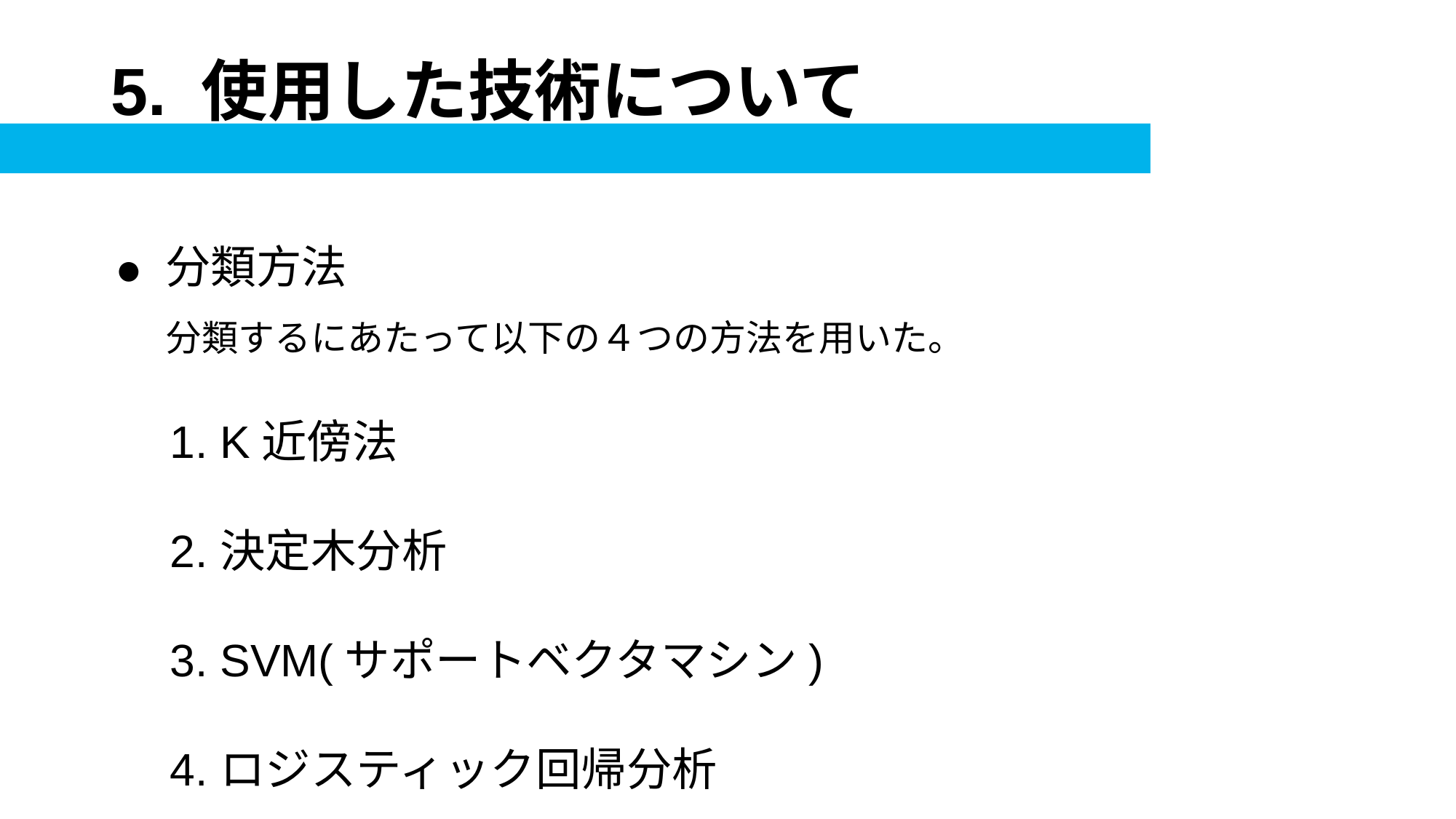

# 5. 使用した技術について

分類方法
分類するにあたって以下の４つの方法を用いた。
K近傍法
決定木分析
SVM(サポートベクタマシン)
ロジスティック回帰分析